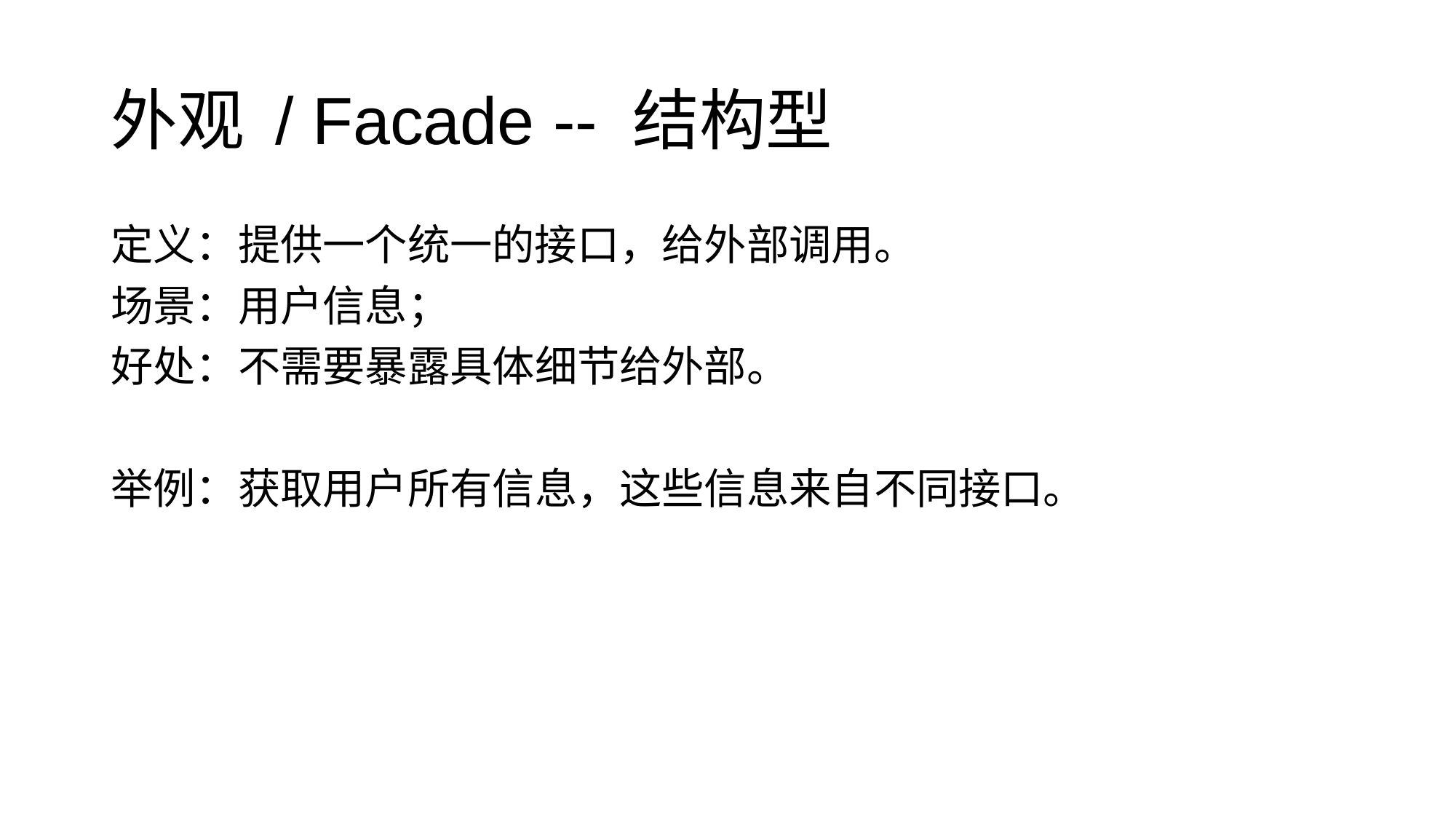

# 外观 / Facade -- 结构型
定义：提供一个统一的接口，给外部调用。
场景：用户信息；
好处：不需要暴露具体细节给外部。

举例：获取用户所有信息，这些信息来自不同接口。